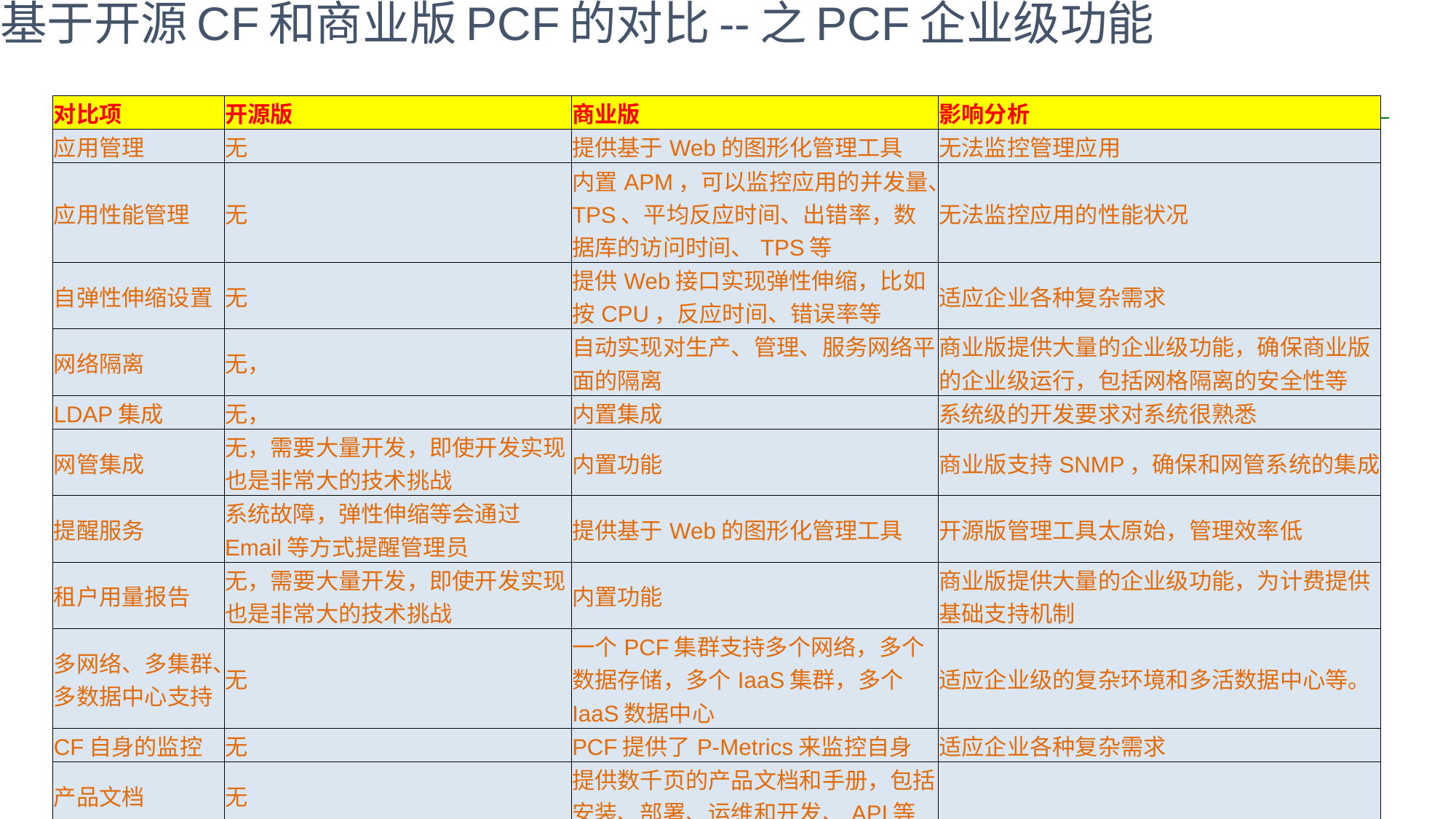

# 基于开源CF和商业版PCF的对比--之PCF企业级功能
| 对比项 | 开源版 | 商业版 | 影响分析 |
| --- | --- | --- | --- |
| 应用管理 | 无 | 提供基于Web的图形化管理工具 | 无法监控管理应用 |
| 应用性能管理 | 无 | 内置APM，可以监控应用的并发量、TPS、平均反应时间、出错率，数据库的访问时间、TPS等 | 无法监控应用的性能状况 |
| 自弹性伸缩设置 | 无 | 提供Web接口实现弹性伸缩，比如按CPU，反应时间、错误率等 | 适应企业各种复杂需求 |
| 网络隔离 | 无， | 自动实现对生产、管理、服务网络平面的隔离 | 商业版提供大量的企业级功能，确保商业版的企业级运行，包括网格隔离的安全性等 |
| LDAP集成 | 无， | 内置集成 | 系统级的开发要求对系统很熟悉 |
| 网管集成 | 无，需要大量开发，即使开发实现也是非常大的技术挑战 | 内置功能 | 商业版支持SNMP，确保和网管系统的集成 |
| 提醒服务 | 系统故障，弹性伸缩等会通过Email等方式提醒管理员 | 提供基于Web的图形化管理工具 | 开源版管理工具太原始，管理效率低 |
| 租户用量报告 | 无，需要大量开发，即使开发实现也是非常大的技术挑战 | 内置功能 | 商业版提供大量的企业级功能，为计费提供基础支持机制 |
| 多网络、多集群、多数据中心支持 | 无 | 一个PCF集群支持多个网络，多个数据存储，多个IaaS集群，多个IaaS数据中心 | 适应企业级的复杂环境和多活数据中心等。 |
| CF自身的监控 | 无 | PCF提供了P-Metrics来监控自身 | 适应企业各种复杂需求 |
| 产品文档 | 无 | 提供数千页的产品文档和手册，包括安装、部署、运维和开发、API等 |  |
| PCF系统管理 | 无 | 提供Ops以图形化的方式管理PCF，查看各个虚机的状态、CPU、内存等 | 无法监控CF系统 |